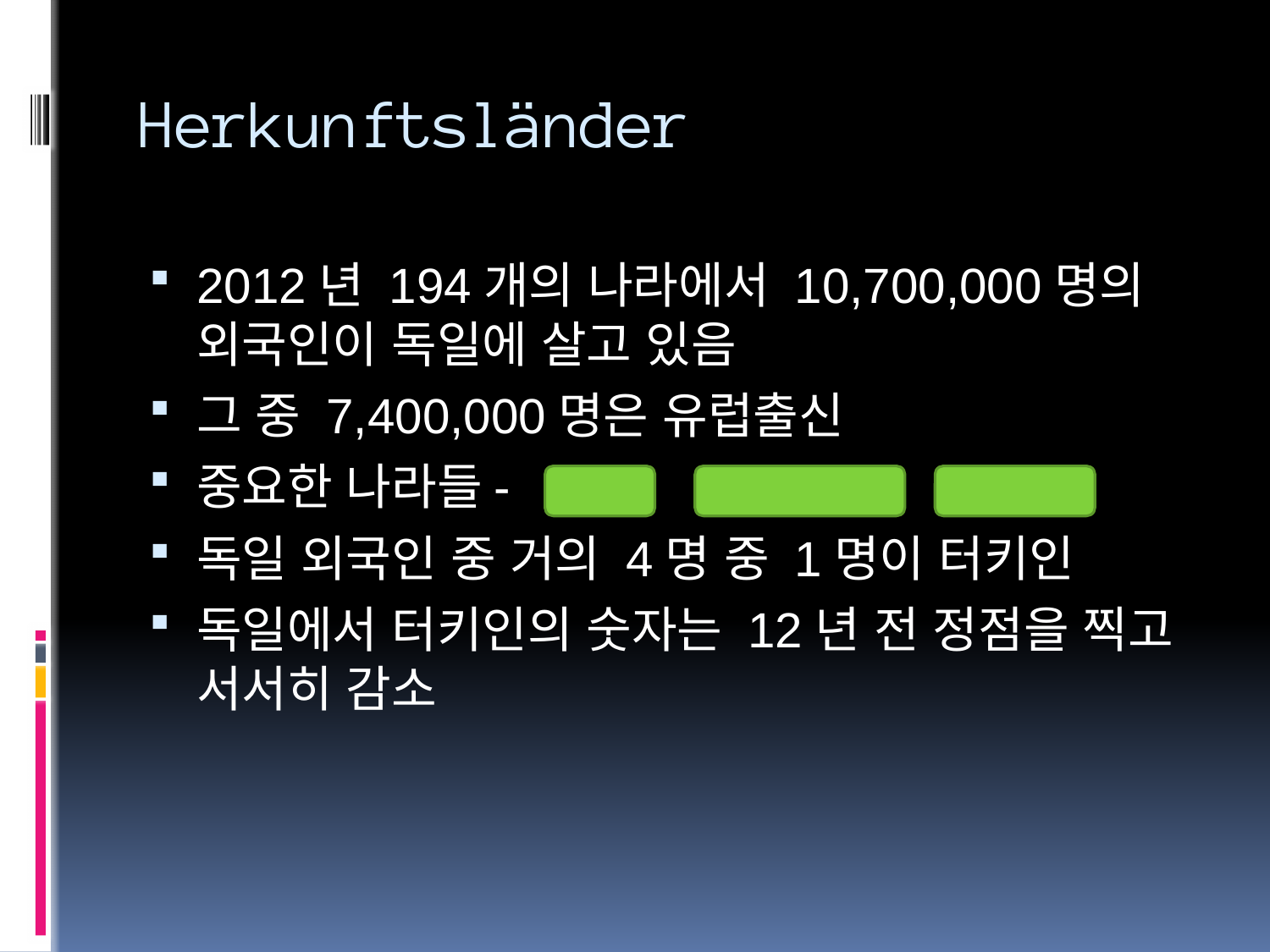

# Herkunftsländer
2012년 194개의 나라에서 10,700,000명의 외국인이 독일에 살고 있음
그 중 7,400,000명은 유럽출신
중요한 나라들-
독일 외국인 중 거의 4명 중 1명이 터키인
독일에서 터키인의 숫자는 12년 전 정점을 찍고 서서히 감소